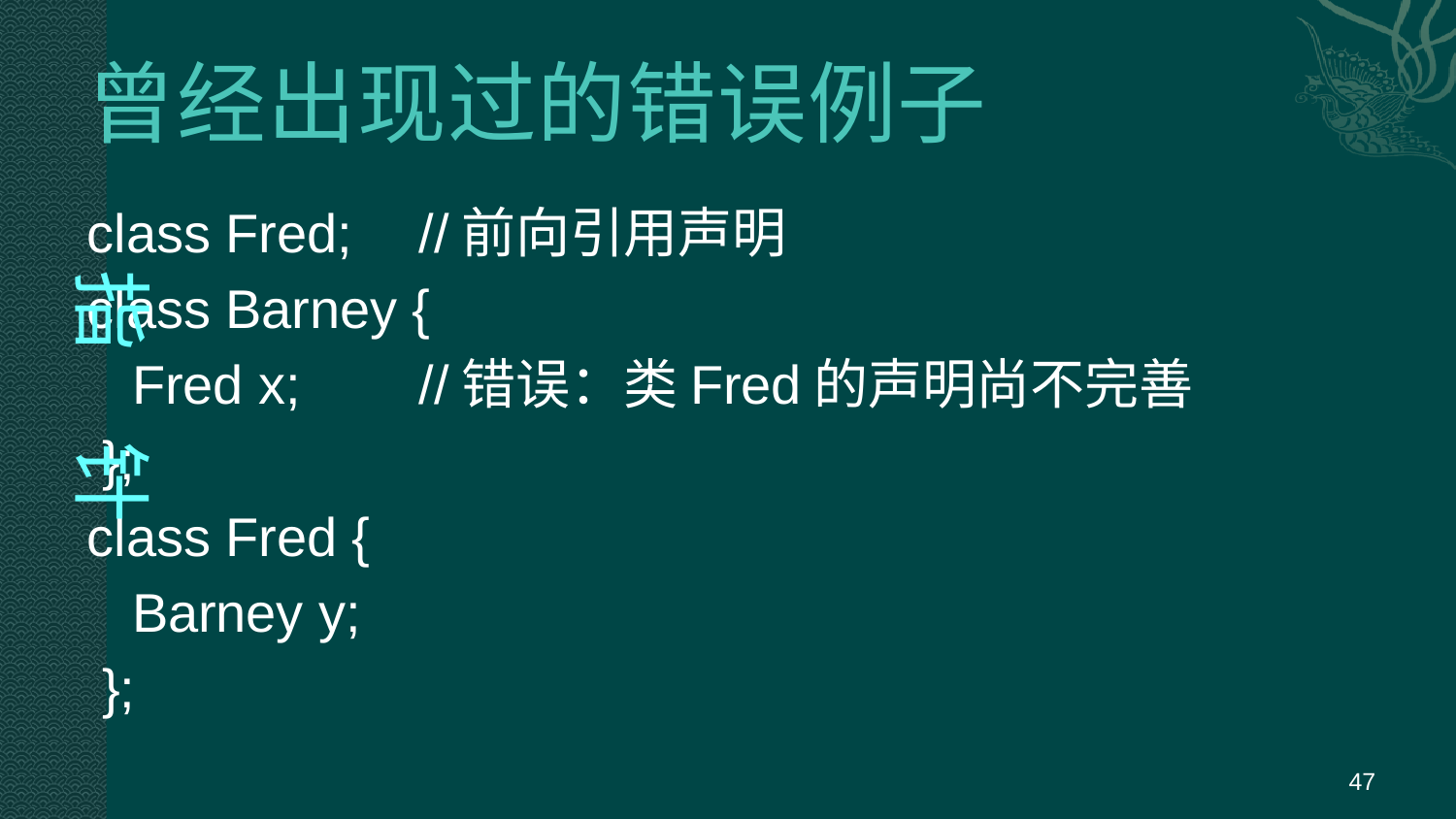

# 曾经出现过的错误例子
    指     针
class Fred;	//前向引用声明
class Barney {
   Fred x;	//错误：类Fred的声明尚不完善
 };
class Fred {
   Barney y;
 };
47